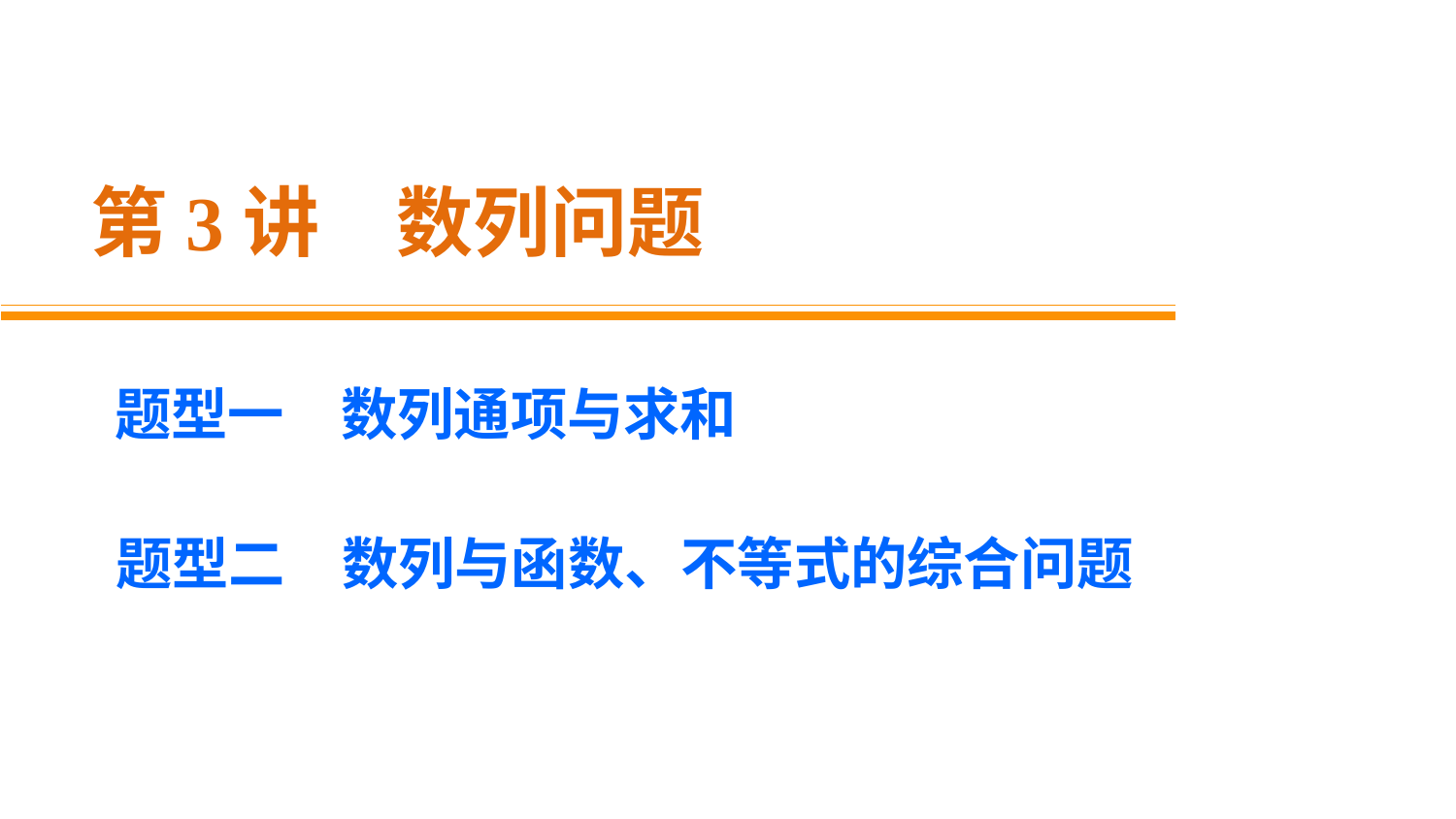

第3讲　数列问题
题型一　数列通项与求和
题型二　数列与函数、不等式的综合问题